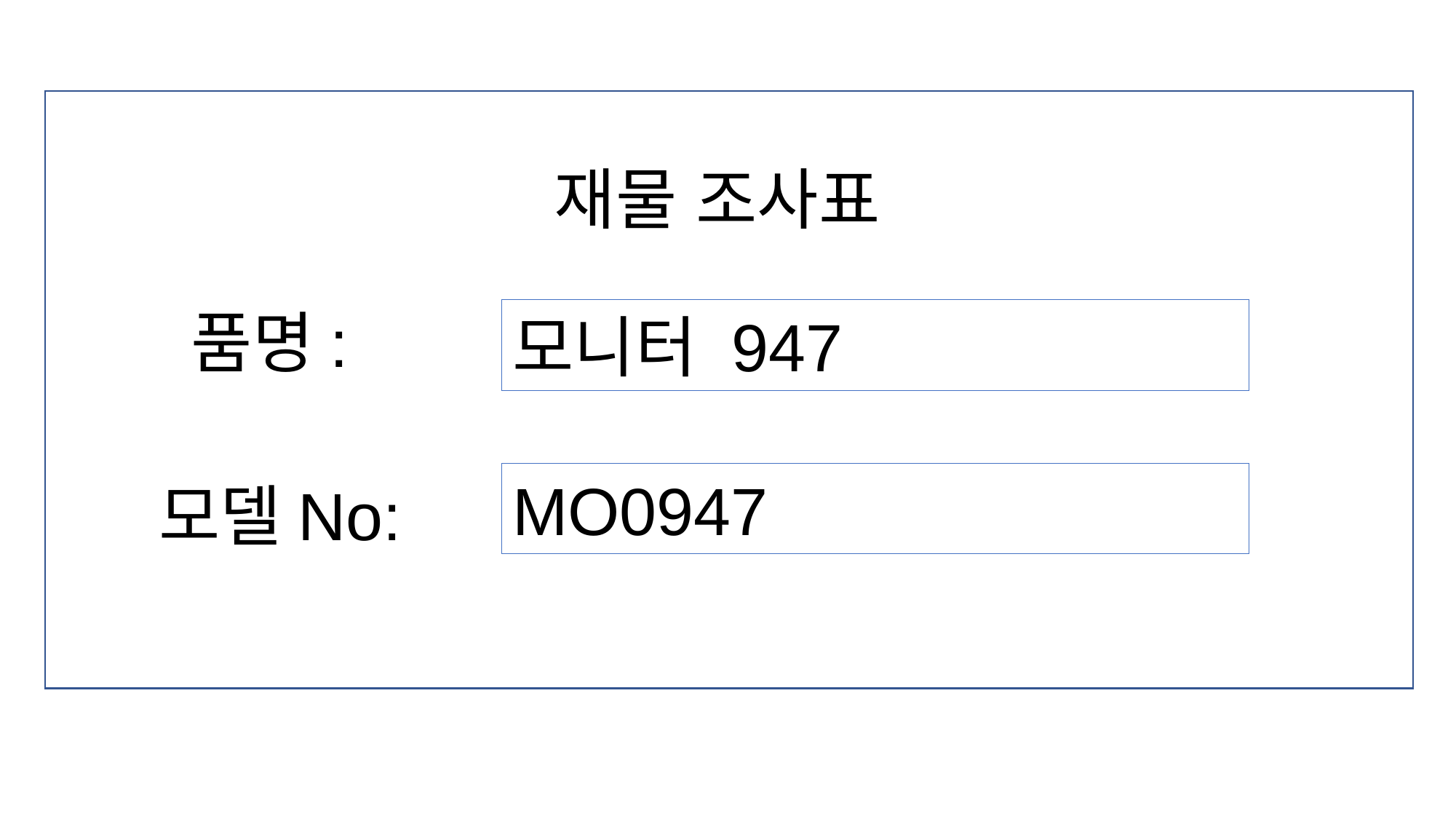

재물 조사표
품명:
모니터 947
MO0947
모델No: